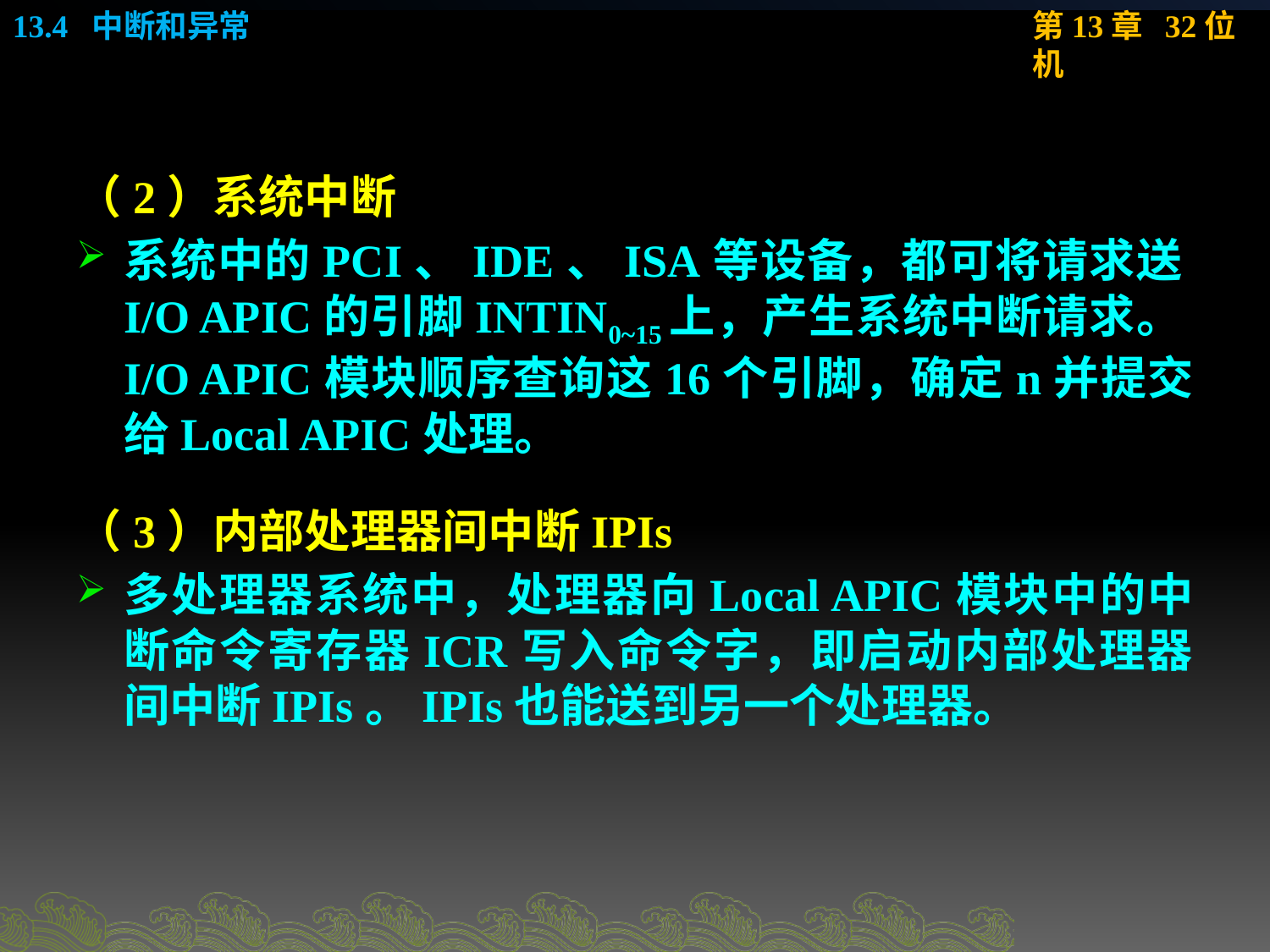

（2）系统中断
系统中的PCI、IDE、ISA等设备，都可将请求送I/O APIC的引脚INTIN0~15上，产生系统中断请求。I/O APIC模块顺序查询这16个引脚，确定n并提交给Local APIC处理。
（3）内部处理器间中断IPIs
多处理器系统中，处理器向Local APIC模块中的中断命令寄存器ICR写入命令字，即启动内部处理器间中断IPIs。IPIs也能送到另一个处理器。